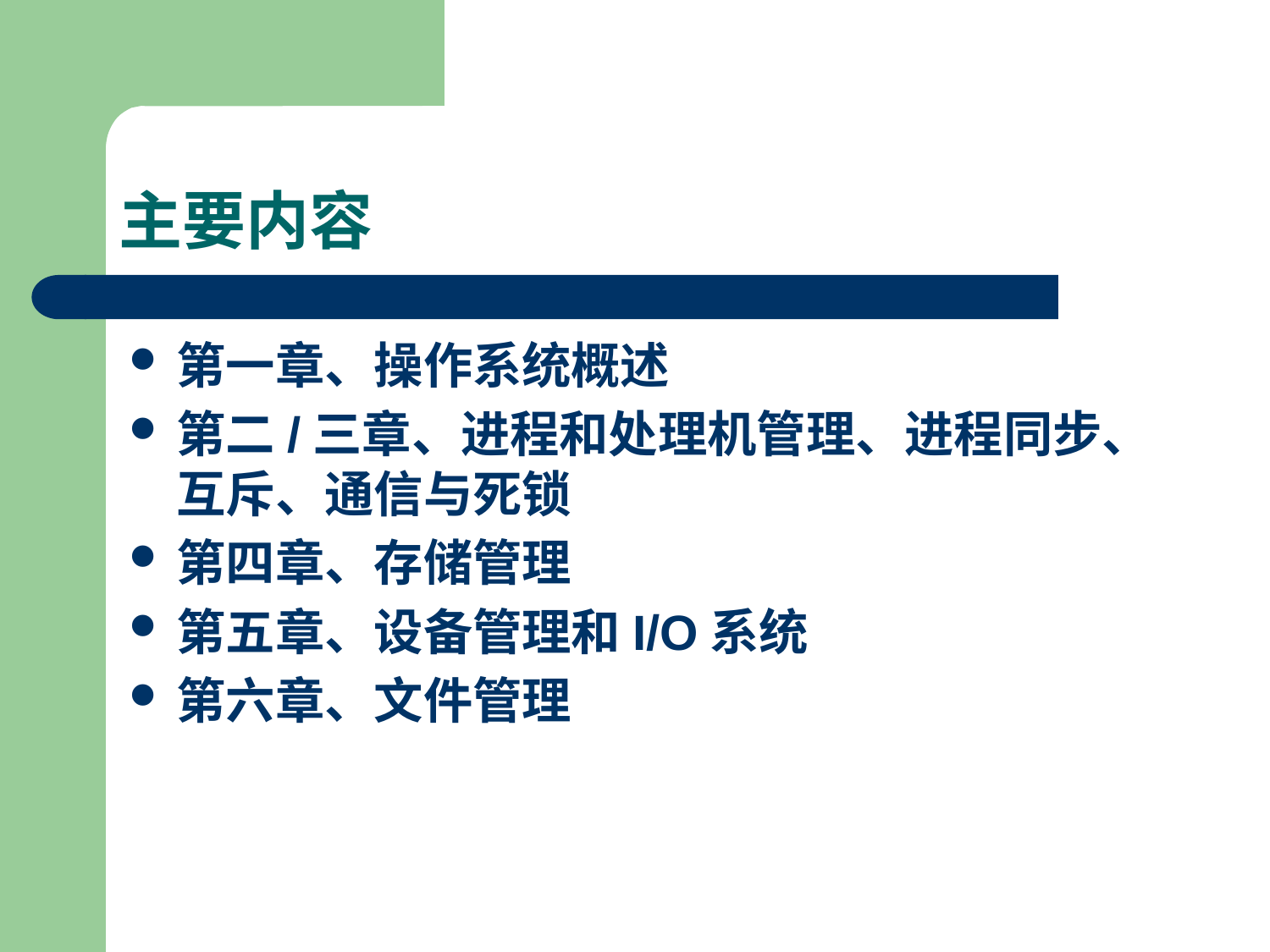

# 主要内容
第一章、操作系统概述
第二/三章、进程和处理机管理、进程同步、互斥、通信与死锁
第四章、存储管理
第五章、设备管理和I/O系统
第六章、文件管理